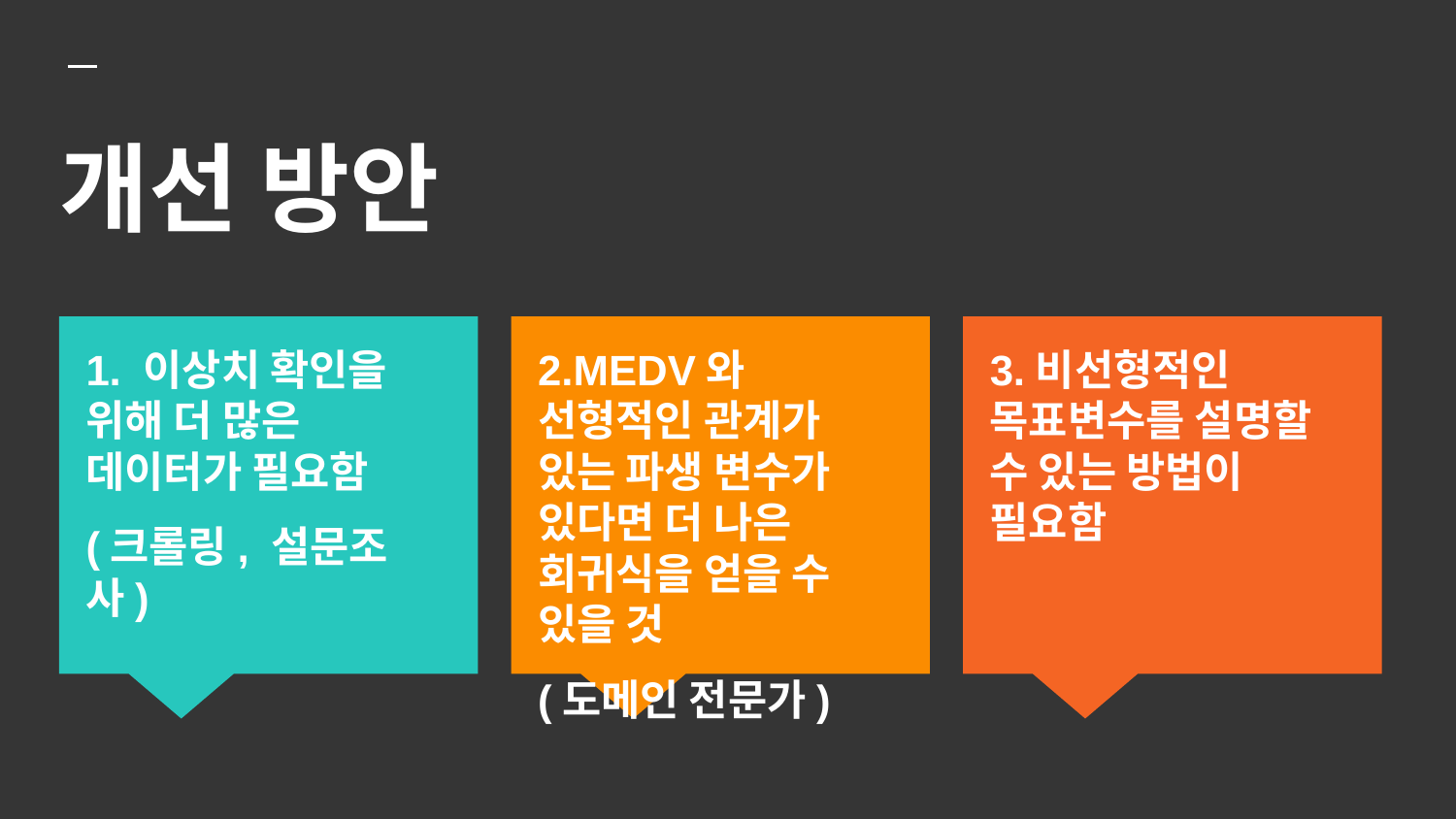

# 개선 방안

1. 이상치 확인을 위해 더 많은 데이터가 필요함
(크롤링, 설문조사)
2.MEDV와 선형적인 관계가 있는 파생 변수가 있다면 더 나은 회귀식을 얻을 수 있을 것
(도메인 전문가)
3.비선형적인 목표변수를 설명할 수 있는 방법이 필요함